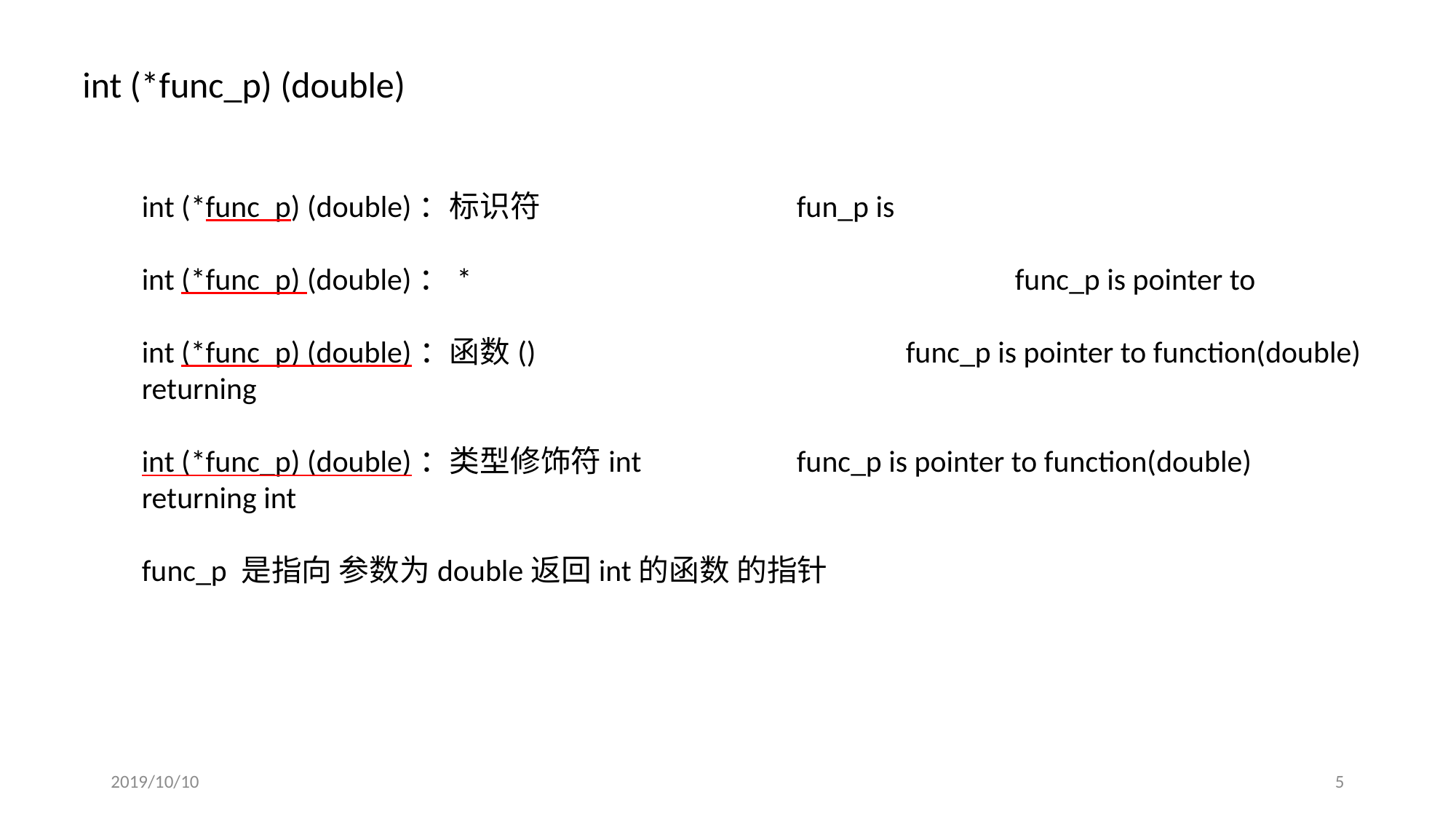

int (*func_p) (double)
int (*func_p) (double)：标识符 			fun_p is

int (*func_p) (double)：* 					func_p is pointer to

int (*func_p) (double)：函数()				func_p is pointer to function(double) returning

int (*func_p) (double)：类型修饰符int		func_p is pointer to function(double) returning int

func_p 是指向 参数为double返回int的函数 的指针

2019/10/10
5